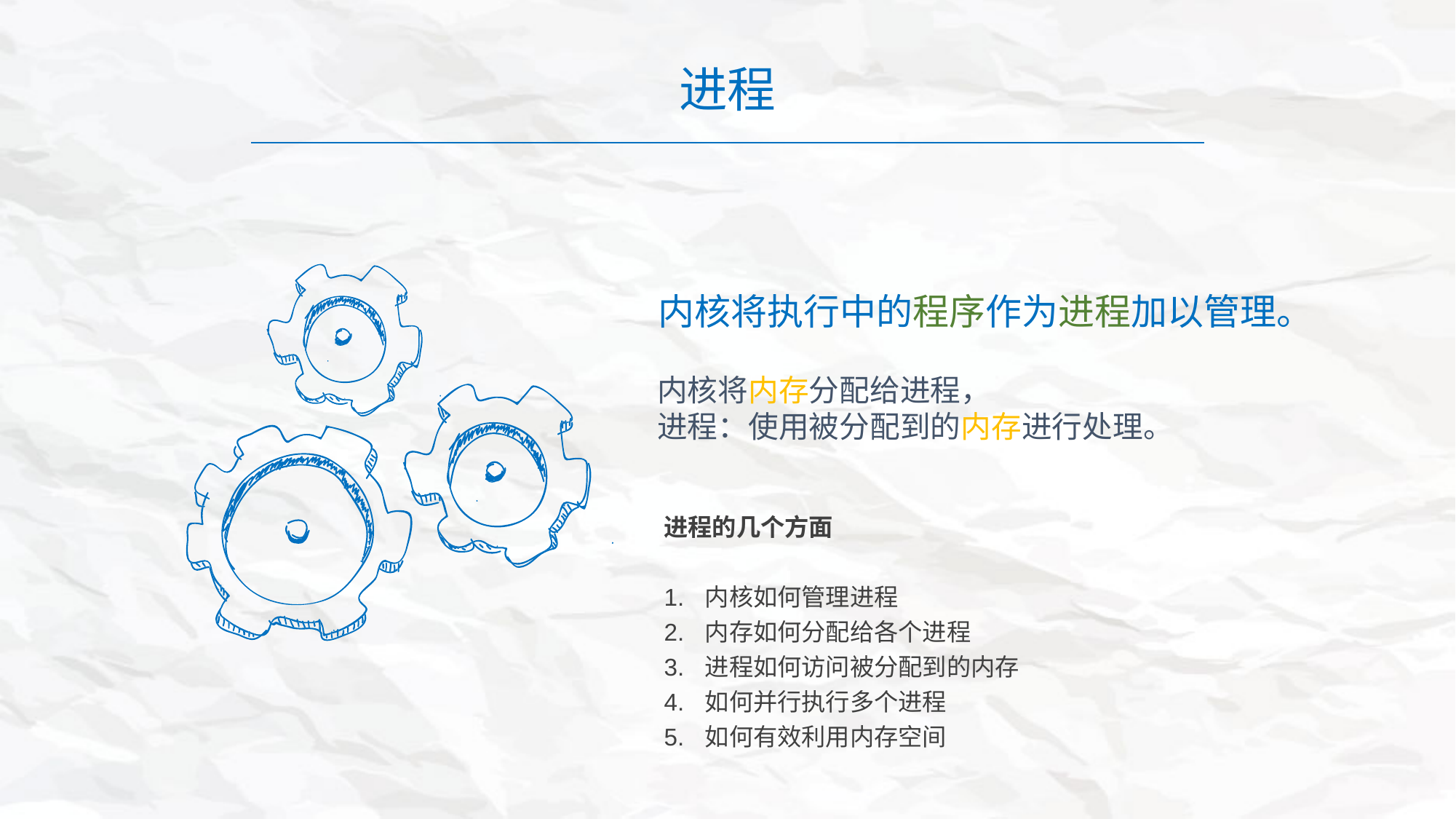

进程

内核将执行中的程序作为进程加以管理。
内核将内存分配给进程，
进程：使用被分配到的内存进行处理。
进程的几个方面

内核如何管理进程
内存如何分配给各个进程
进程如何访问被分配到的内存
如何并行执行多个进程
如何有效利用内存空间